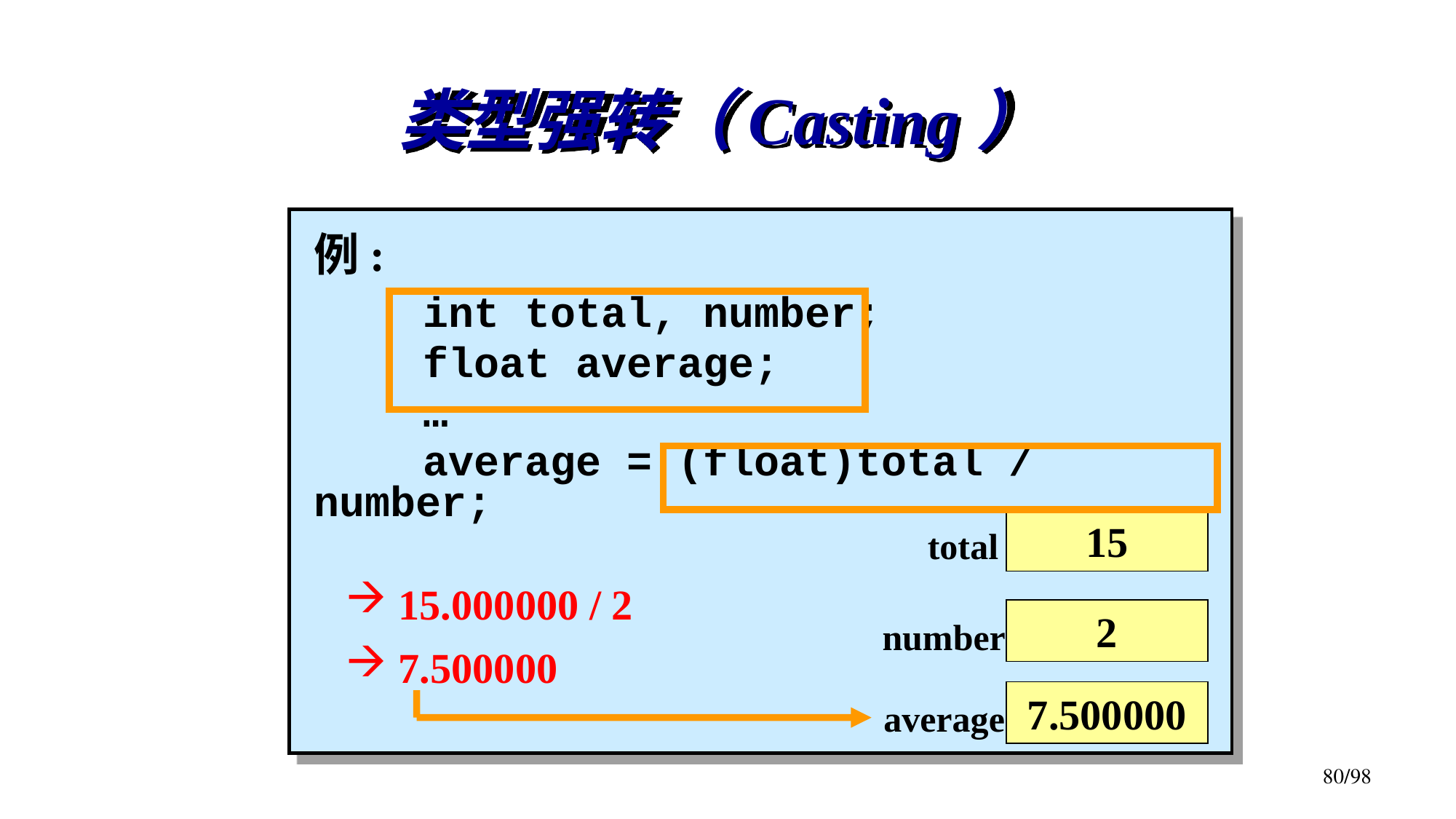

类型强转（Casting）
例:
 	int total, number;
	float average;
	…
	average = (float)total / number;

15
total
2
number
??
average
 15.000000 / 2
 7.500000
7.500000